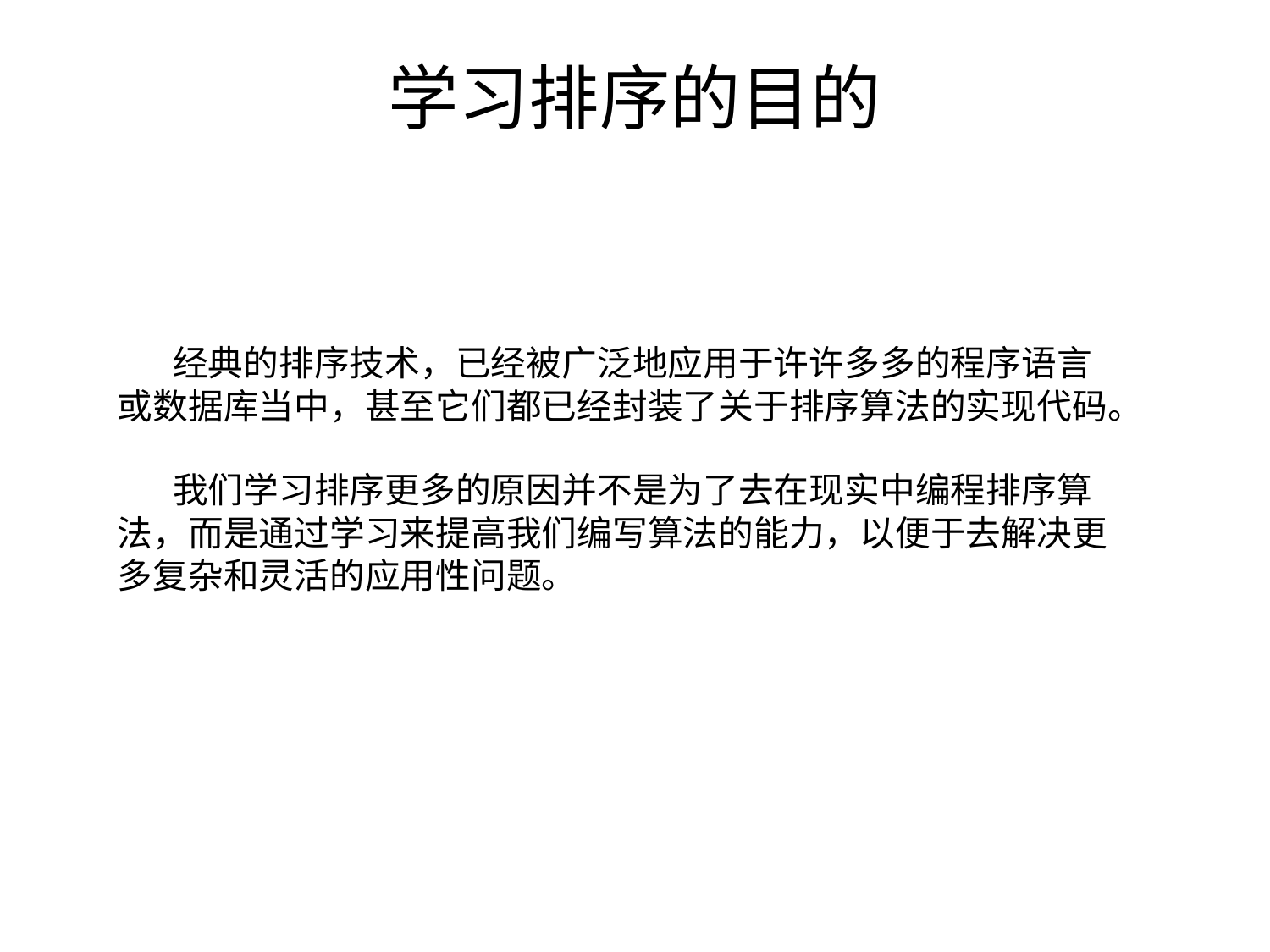

# 学习排序的目的
      经典的排序技术，已经被广泛地应用于许许多多的程序语言或数据库当中，甚至它们都已经封装了关于排序算法的实现代码。

      我们学习排序更多的原因并不是为了去在现实中编程排序算法，而是通过学习来提高我们编写算法的能力，以便于去解决更多复杂和灵活的应用性问题。